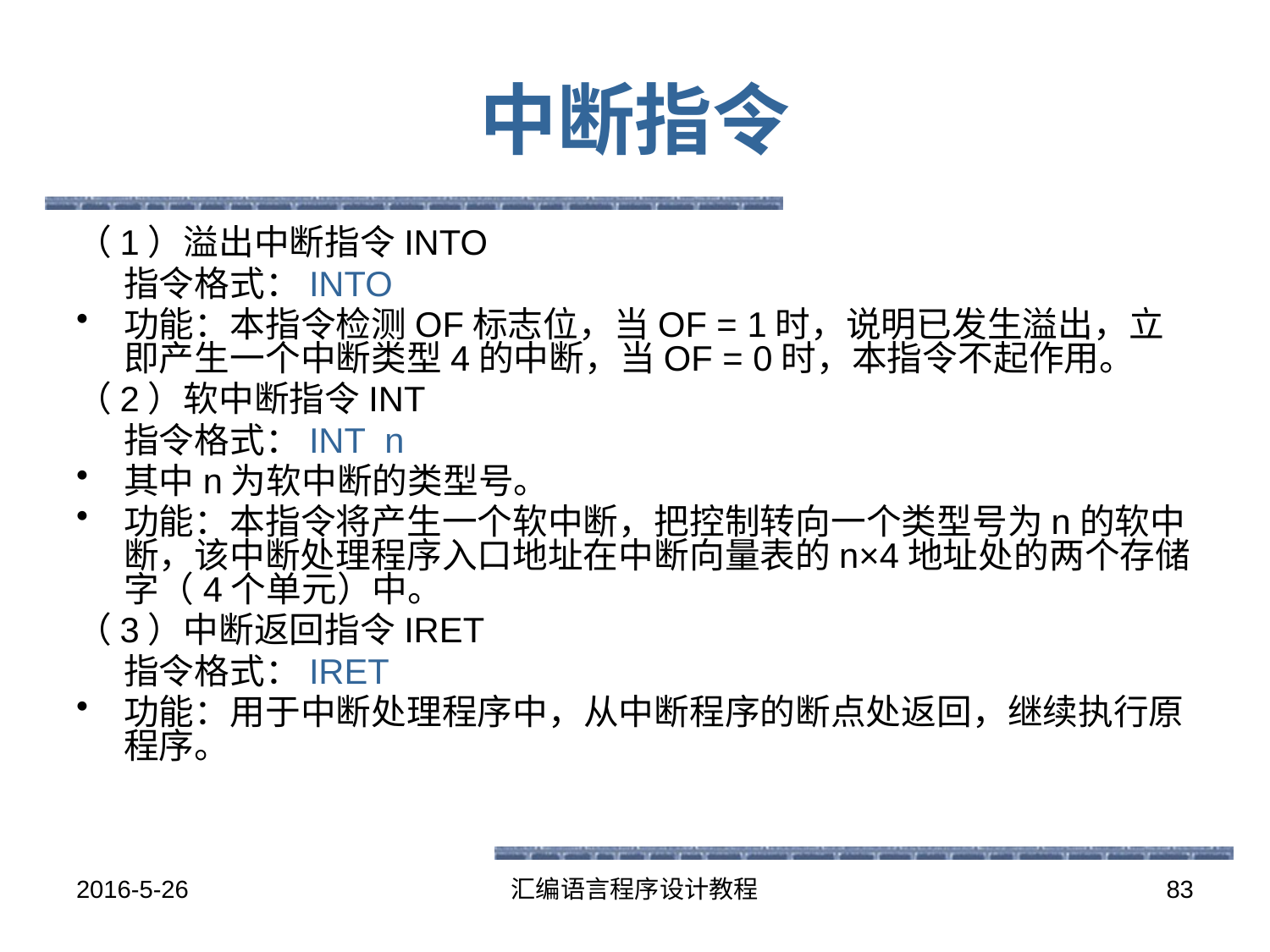

# 中断指令
（1）溢出中断指令INTO
     指令格式：INTO
功能：本指令检测OF标志位，当OF = 1时，说明已发生溢出，立即产生一个中断类型4的中断，当OF = 0时，本指令不起作用。
（2）软中断指令INT
     指令格式：INT  n
其中n为软中断的类型号。
功能：本指令将产生一个软中断，把控制转向一个类型号为n的软中断，该中断处理程序入口地址在中断向量表的n×4地址处的两个存储字（4个单元）中。
（3）中断返回指令IRET
     指令格式：IRET
功能：用于中断处理程序中，从中断程序的断点处返回，继续执行原程序。
2016-5-26
汇编语言程序设计教程
83